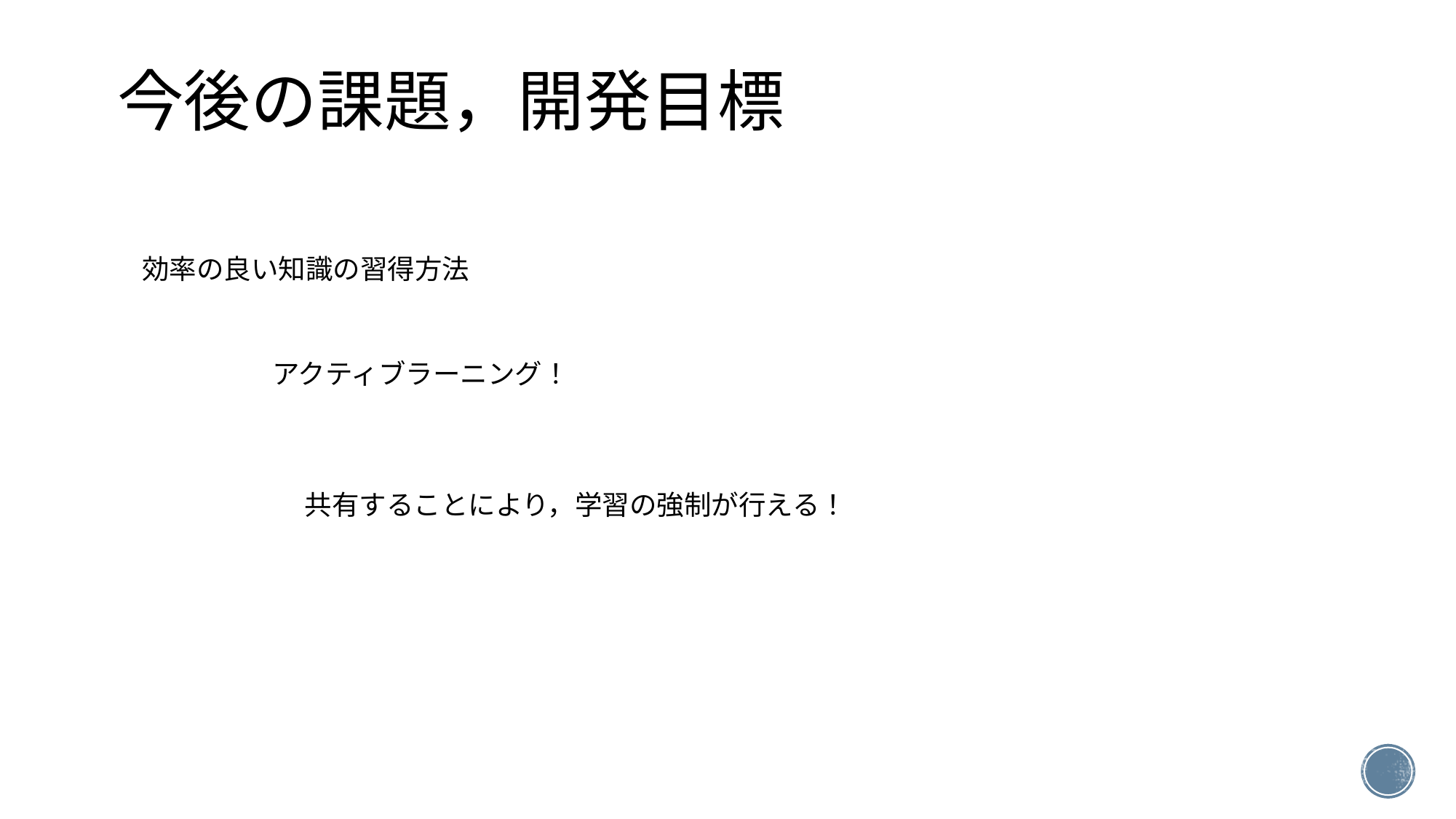

今後の課題，開発目標
効率の良い知識の習得方法
アクティブラーニング！
共有することにより，学習の強制が行える！